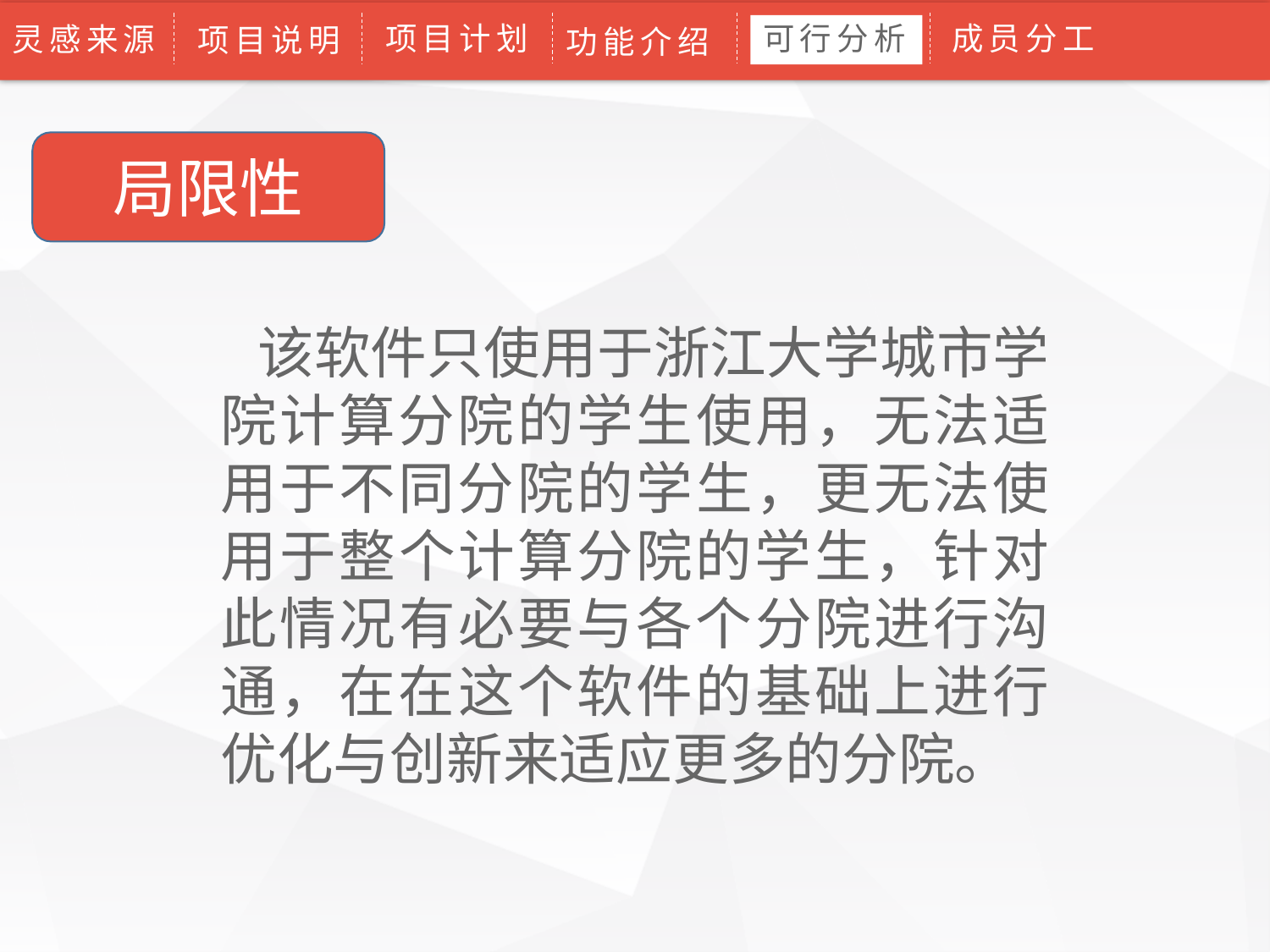

项目计划
可行分析
成员分工
论文绪论
灵感来源
研究背景
研究方法
研究结果
问题讨论
论文总结

项目说明

功能介绍
局限性
该软件只使用于浙江大学城市学院计算分院的学生使用，无法适用于不同分院的学生，更无法使用于整个计算分院的学生，针对此情况有必要与各个分院进行沟通，在在这个软件的基础上进行优化与创新来适应更多的分院。